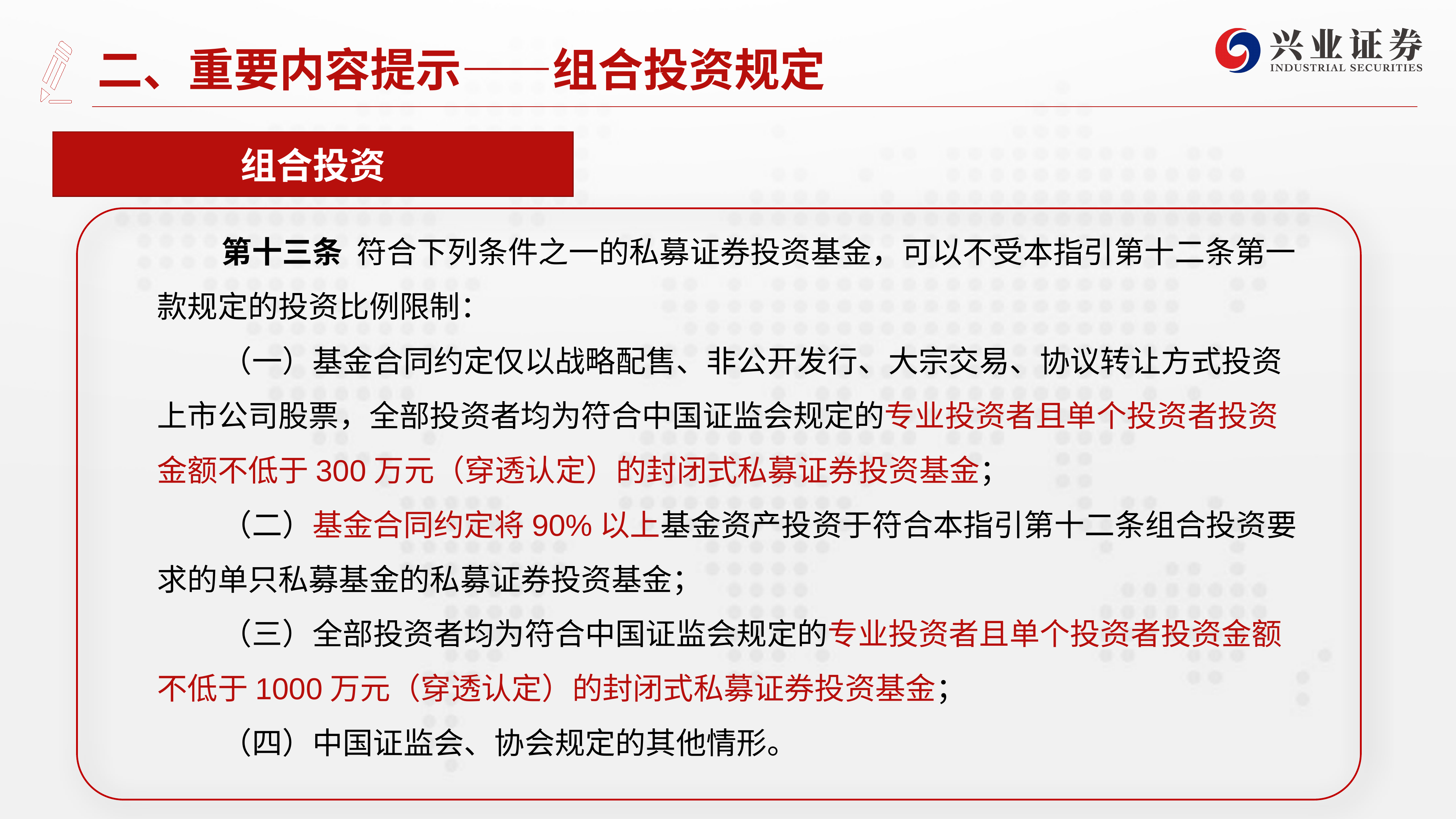

# 二、重要内容提示——组合投资规定
组合投资

第十三条  符合下列条件之一的私募证券投资基金，可以不受本指引第十二条第一款规定的投资比例限制：
（一）基金合同约定仅以战略配售、非公开发行、大宗交易、协议转让方式投资上市公司股票，全部投资者均为符合中国证监会规定的专业投资者且单个投资者投资金额不低于300万元（穿透认定）的封闭式私募证券投资基金；
（二）基金合同约定将90%以上基金资产投资于符合本指引第十二条组合投资要求的单只私募基金的私募证券投资基金；
（三）全部投资者均为符合中国证监会规定的专业投资者且单个投资者投资金额不低于1000万元（穿透认定）的封闭式私募证券投资基金；
（四）中国证监会、协会规定的其他情形。